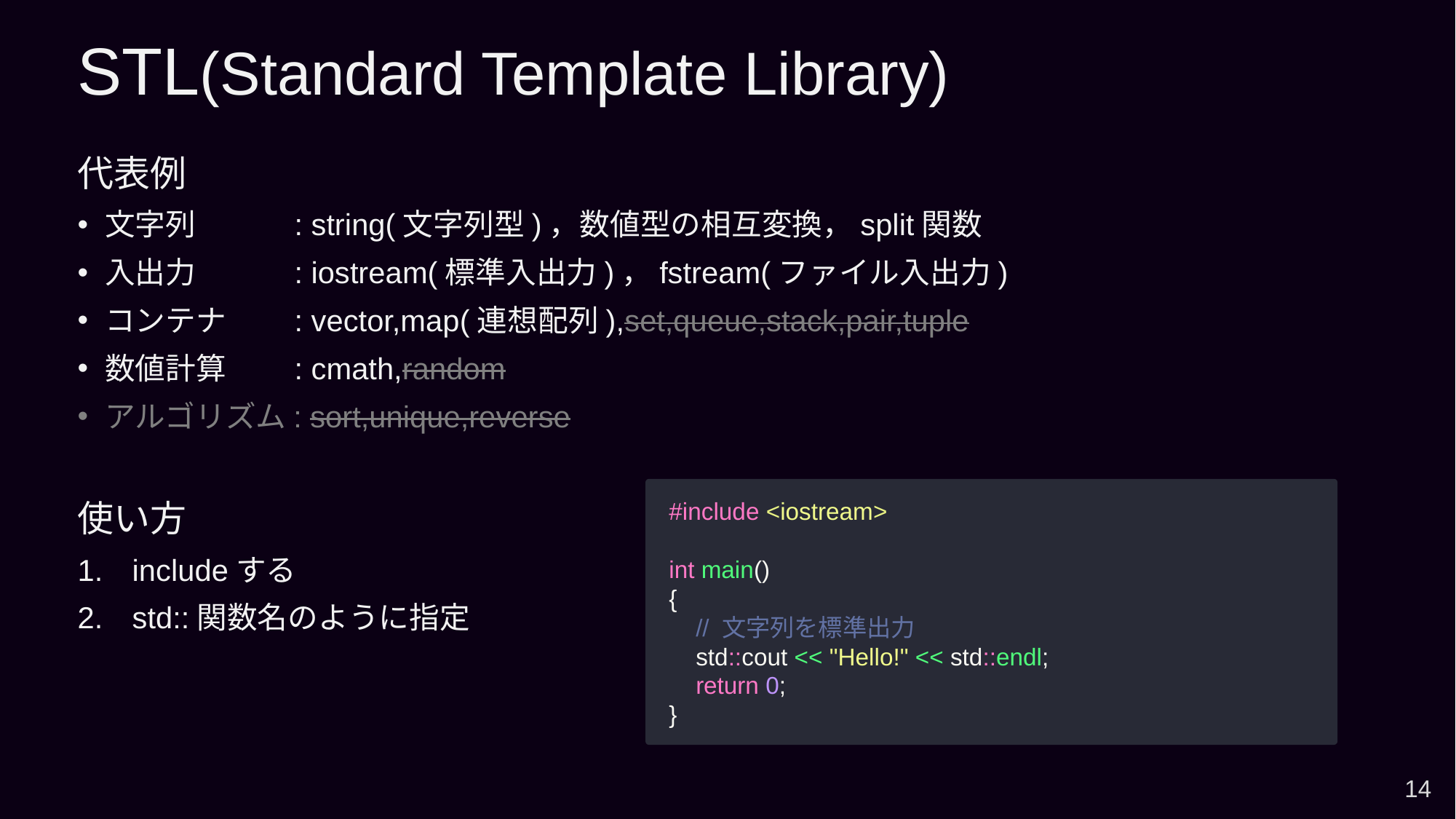

# STL(Standard Template Library)
代表例
文字列　　　: string(文字列型)，数値型の相互変換，split関数
入出力　　　: iostream(標準入出力)，fstream(ファイル入出力)
コンテナ　　: vector,map(連想配列),set,queue,stack,pair,tuple
数値計算　　: cmath,random
アルゴリズム: sort,unique,reverse

使い方
includeする
std::関数名のように指定

#include <iostream>
int main()
{
    // 文字列を標準出力
    std::cout << "Hello!" << std::endl;
    return 0;
}
14